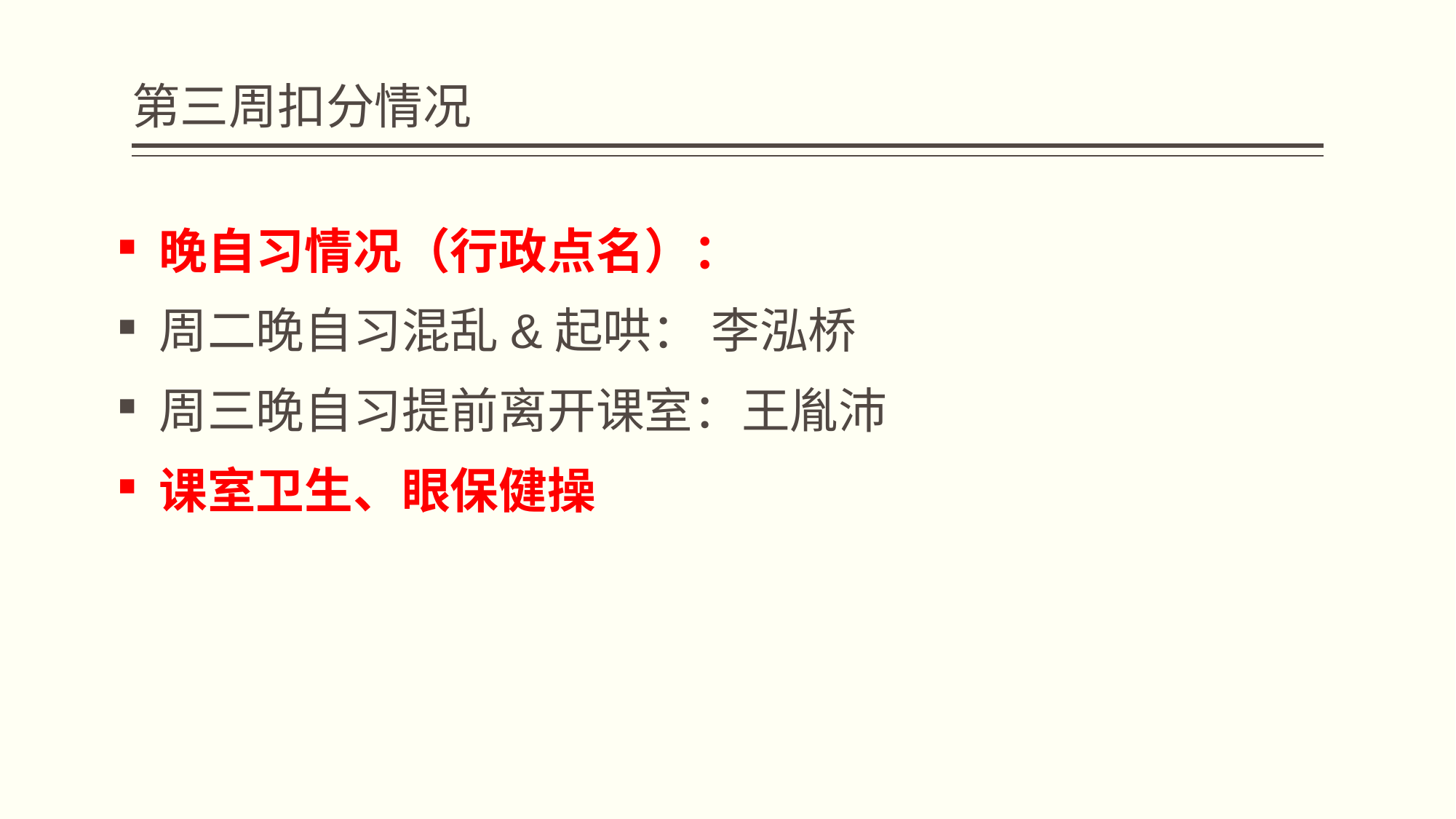

# 第三周扣分情况
晚自习情况（行政点名）：
周二晚自习混乱&起哄： 李泓桥
周三晚自习提前离开课室：王胤沛
课室卫生、眼保健操